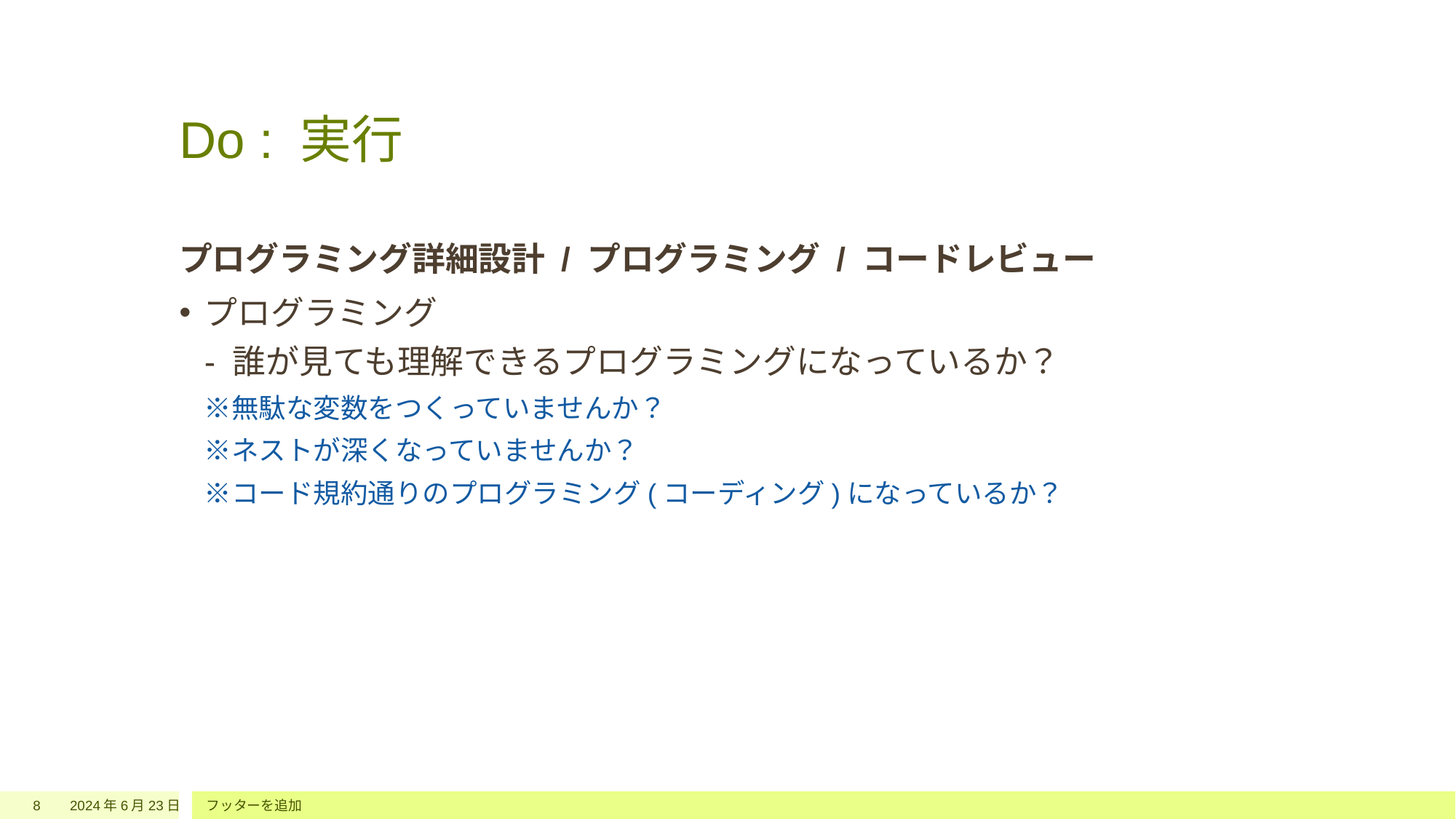

# Do : 実行
プログラミング詳細設計 / プログラミング / コードレビュー
プログラミング
- 誰が見ても理解できるプログラミングになっているか？
※無駄な変数をつくっていませんか？
※ネストが深くなっていませんか？
※コード規約通りのプログラミング(コーディング)になっているか？

8
2024年6月23日
フッターを追加